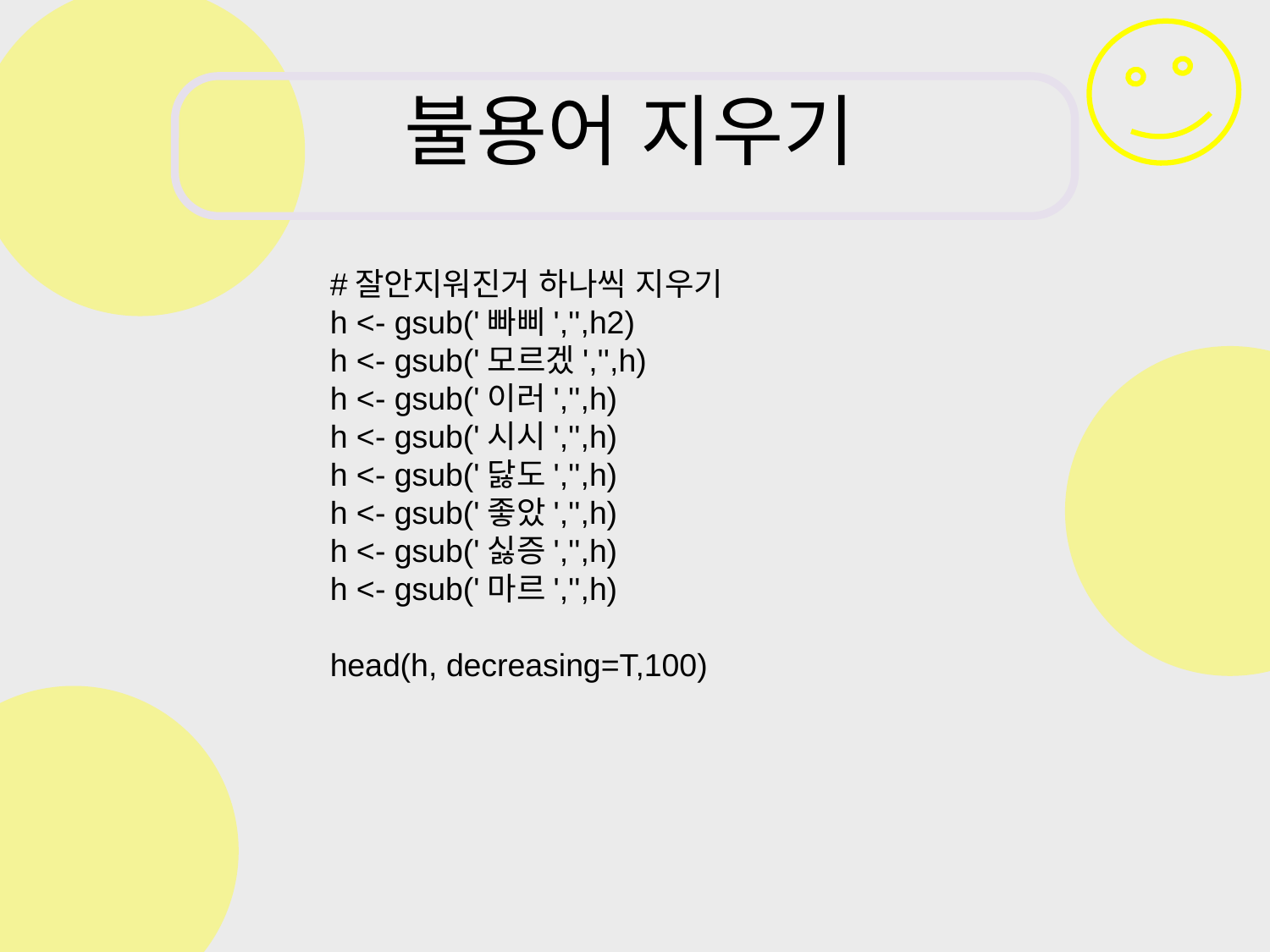

# 불용어 지우기
#잘안지워진거 하나씩 지우기
h <- gsub('빠삐','',h2)
h <- gsub('모르겠','',h)
h <- gsub('이러','',h)
h <- gsub('시시','',h)
h <- gsub('닳도','',h)
h <- gsub('좋았','',h)
h <- gsub('싫증','',h)
h <- gsub('마르','',h)

head(h, decreasing=T,100)